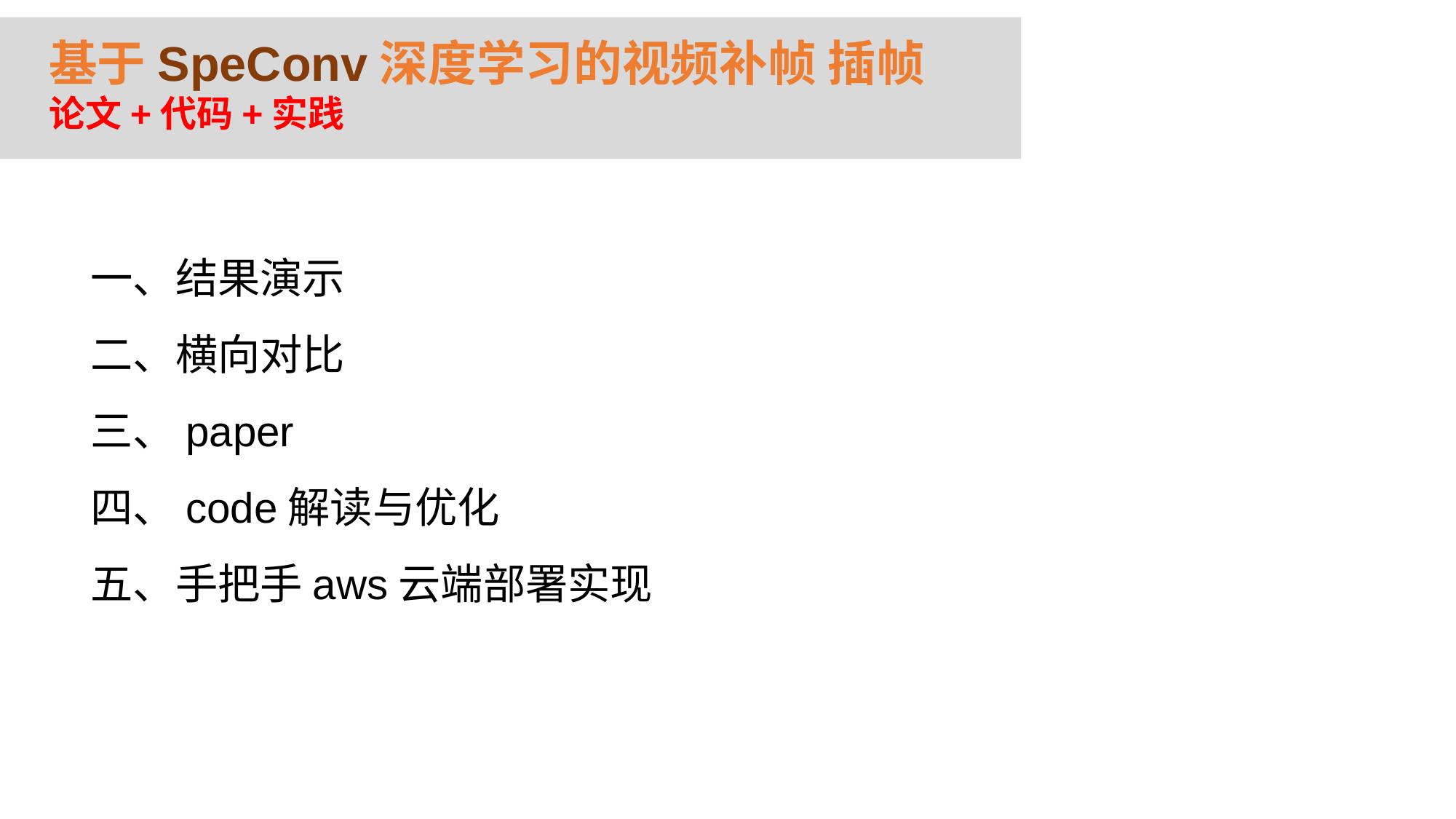

基于SpeConv深度学习的视频补帧 插帧
论文+代码+实践
一、结果演示
二、横向对比
三、paper
四、code解读与优化
五、手把手aws云端部署实现